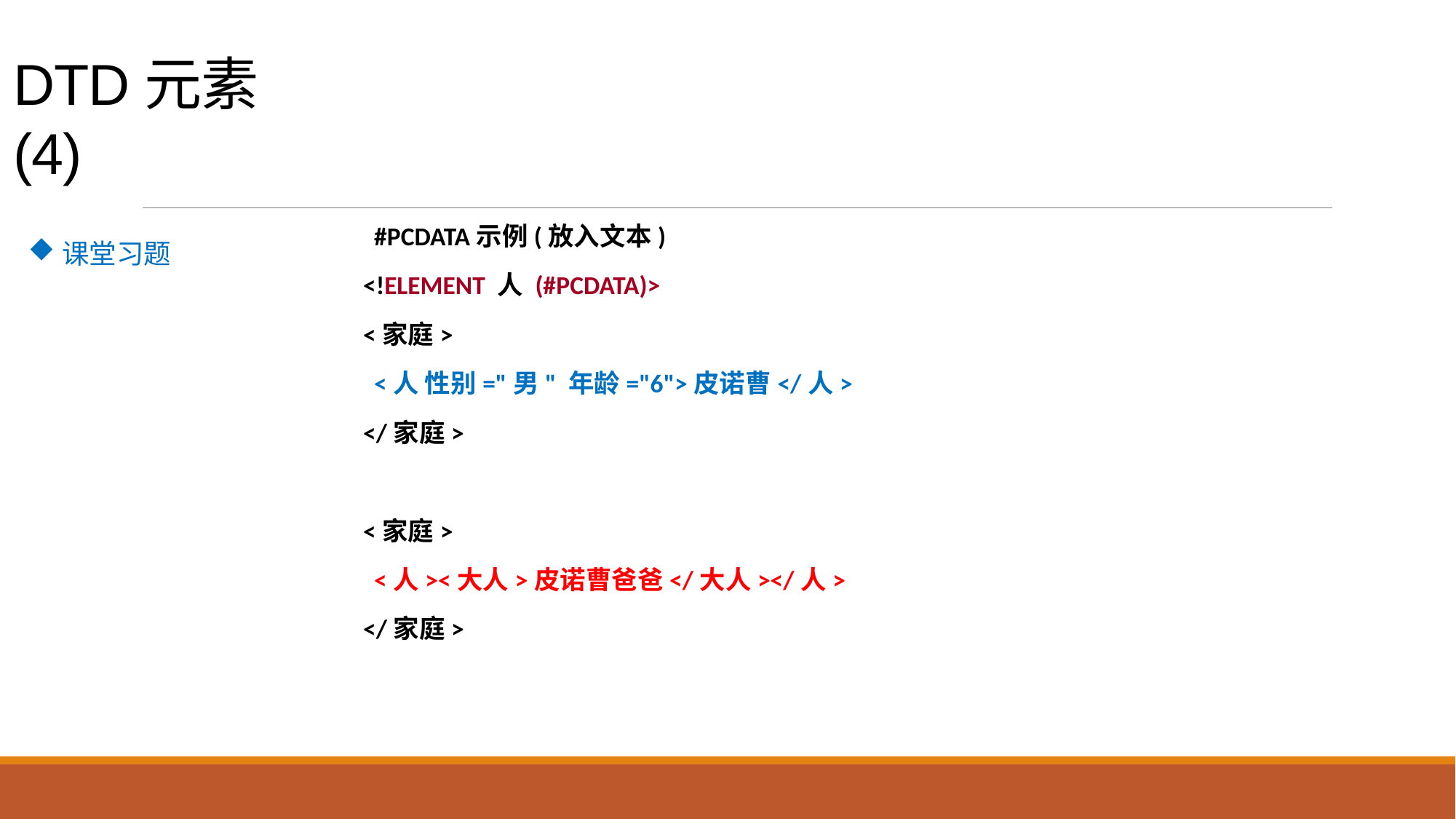

# DTD元素(4)
课堂习题
#PCDATA示例(放入文本)
<!ELEMENT 人 (#PCDATA)>
<家庭>
	<人 性别="男" 年龄="6">皮诺曹</人>
</家庭>

<家庭>
	<人><大人>皮诺曹爸爸</大人></人>
</家庭>